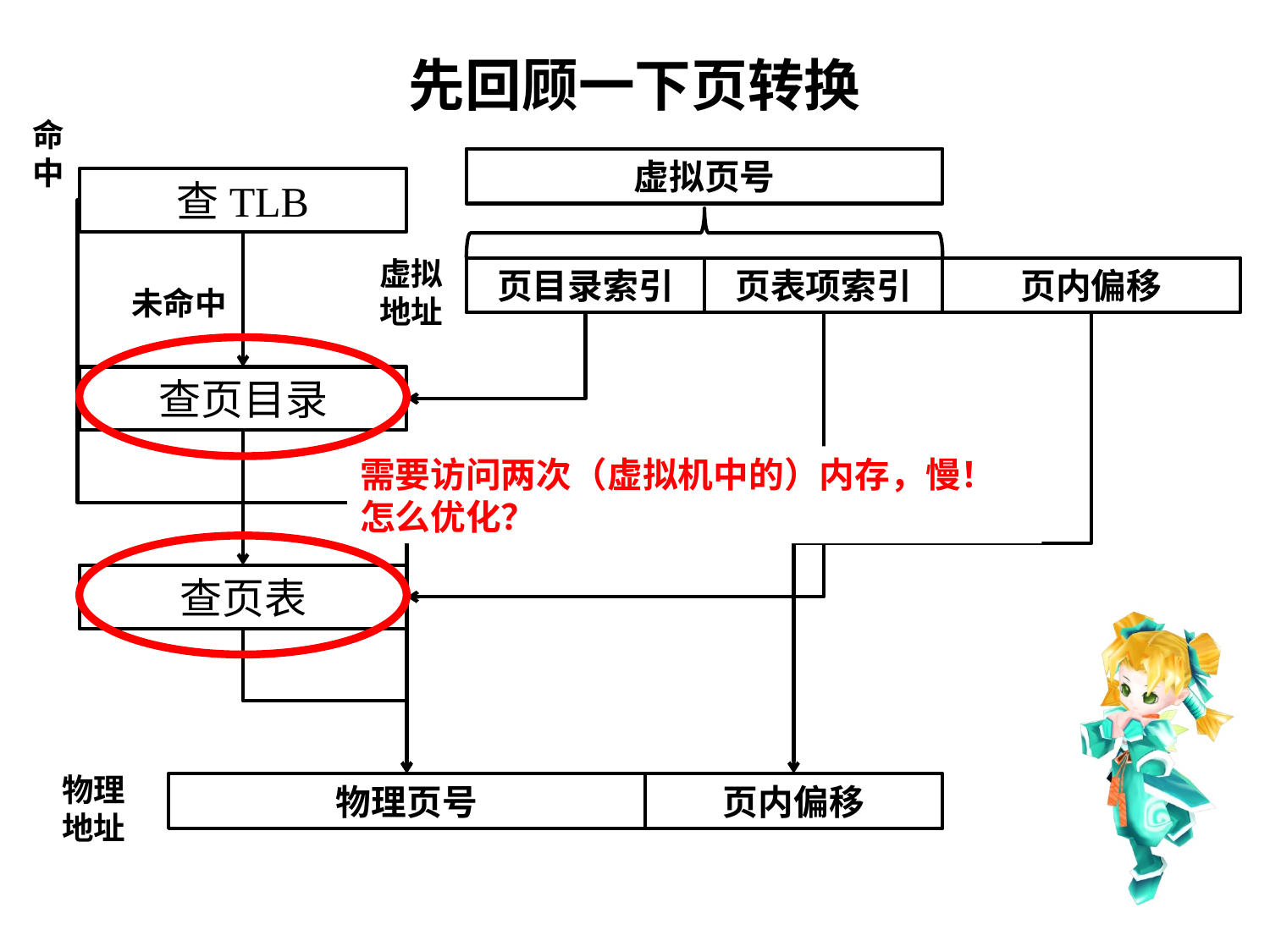

# 先回顾一下页转换
命
中
虚拟页号
查TLB
虚拟地址
页目录索引
页表项索引
页内偏移
未命中

查页目录
需要访问两次（虚拟机中的）内存，慢！
怎么优化？

查页表
物理地址
物理页号
页内偏移